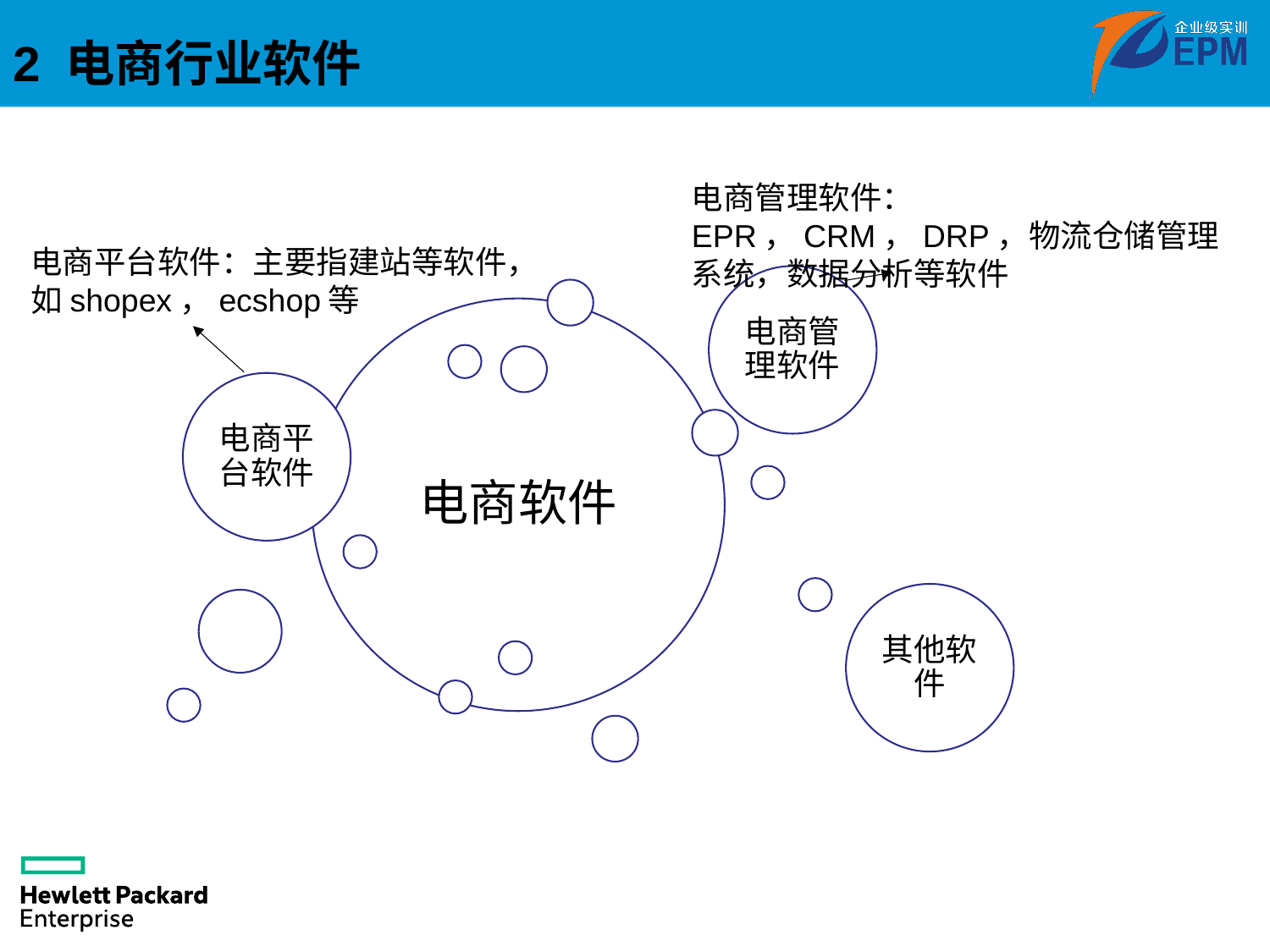

# 2 电商行业软件
电商管理软件：EPR，CRM，DRP，物流仓储管理系统，数据分析等软件
电商平台软件：主要指建站等软件，如shopex，ecshop等
电商软件
电商平台软件
电商管理软件
其他软件